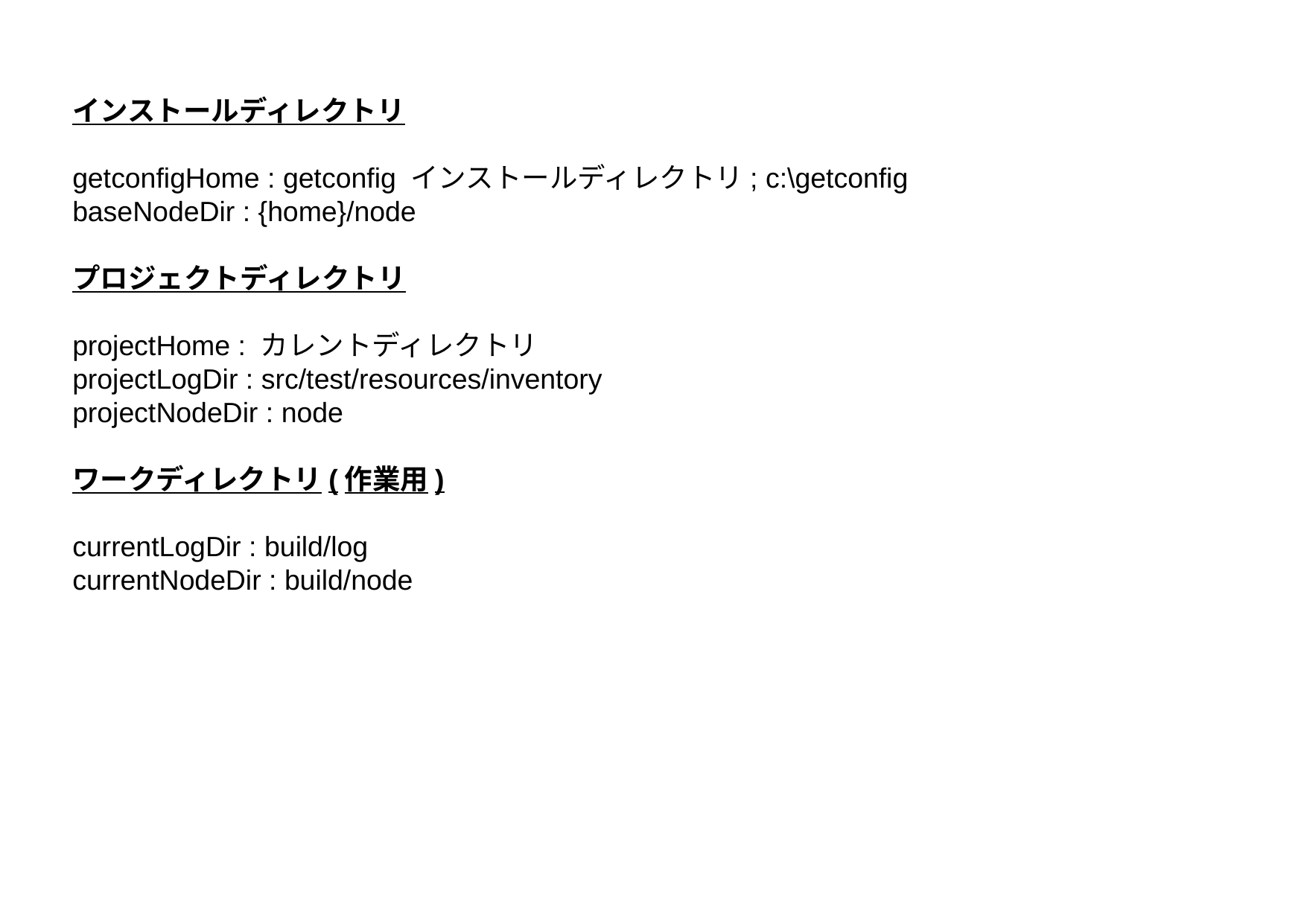

インストールディレクトリ

getconfigHome : getconfig インストールディレクトリ; c:\getconfig
baseNodeDir : {home}/node

プロジェクトディレクトリ

projectHome : カレントディレクトリ
projectLogDir : src/test/resources/inventory
projectNodeDir : node

ワークディレクトリ(作業用)

currentLogDir : build/log
currentNodeDir : build/node